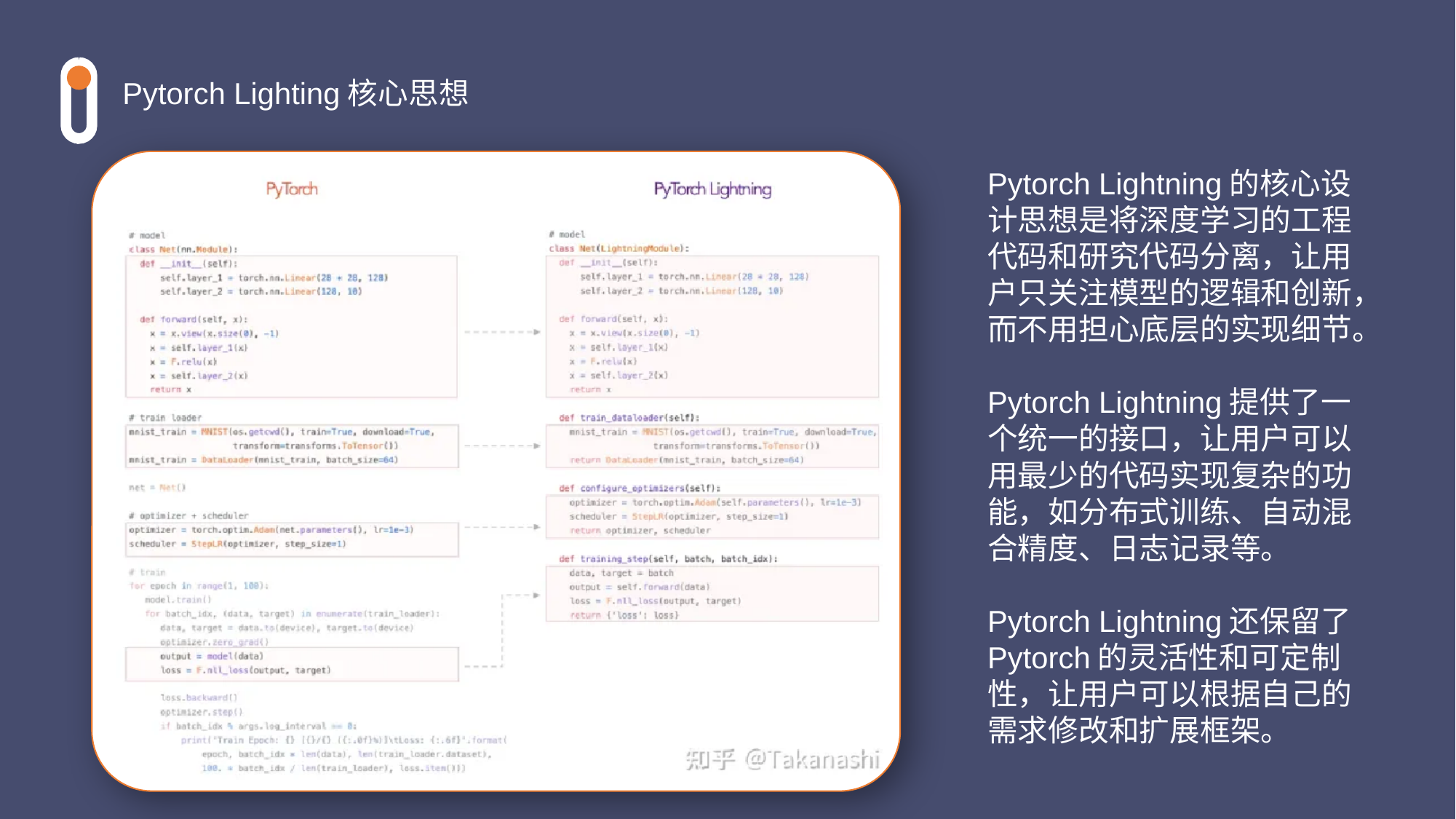

Pytorch Lighting核心思想

Pytorch Lightning的核心设计思想是将深度学习的工程代码和研究代码分离，让用户只关注模型的逻辑和创新，
而不用担心底层的实现细节。

Pytorch Lightning提供了一个统一的接口，让用户可以用最少的代码实现复杂的功能，如分布式训练、自动混合精度、日志记录等。

Pytorch Lightning还保留了Pytorch的灵活性和可定制性，让用户可以根据自己的需求修改和扩展框架。